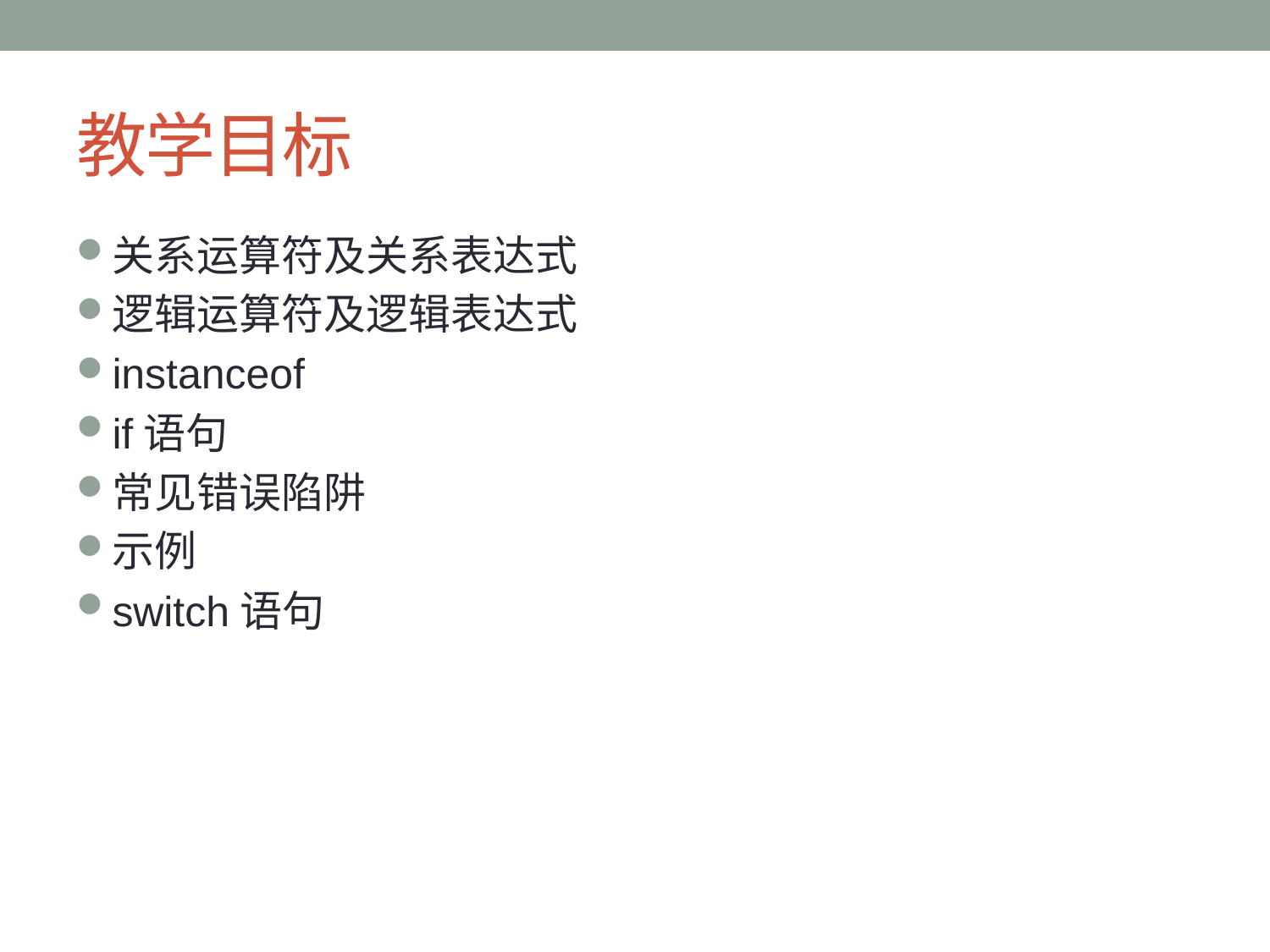

# 教学目标
关系运算符及关系表达式
逻辑运算符及逻辑表达式
instanceof
if语句
常见错误陷阱
示例
switch语句